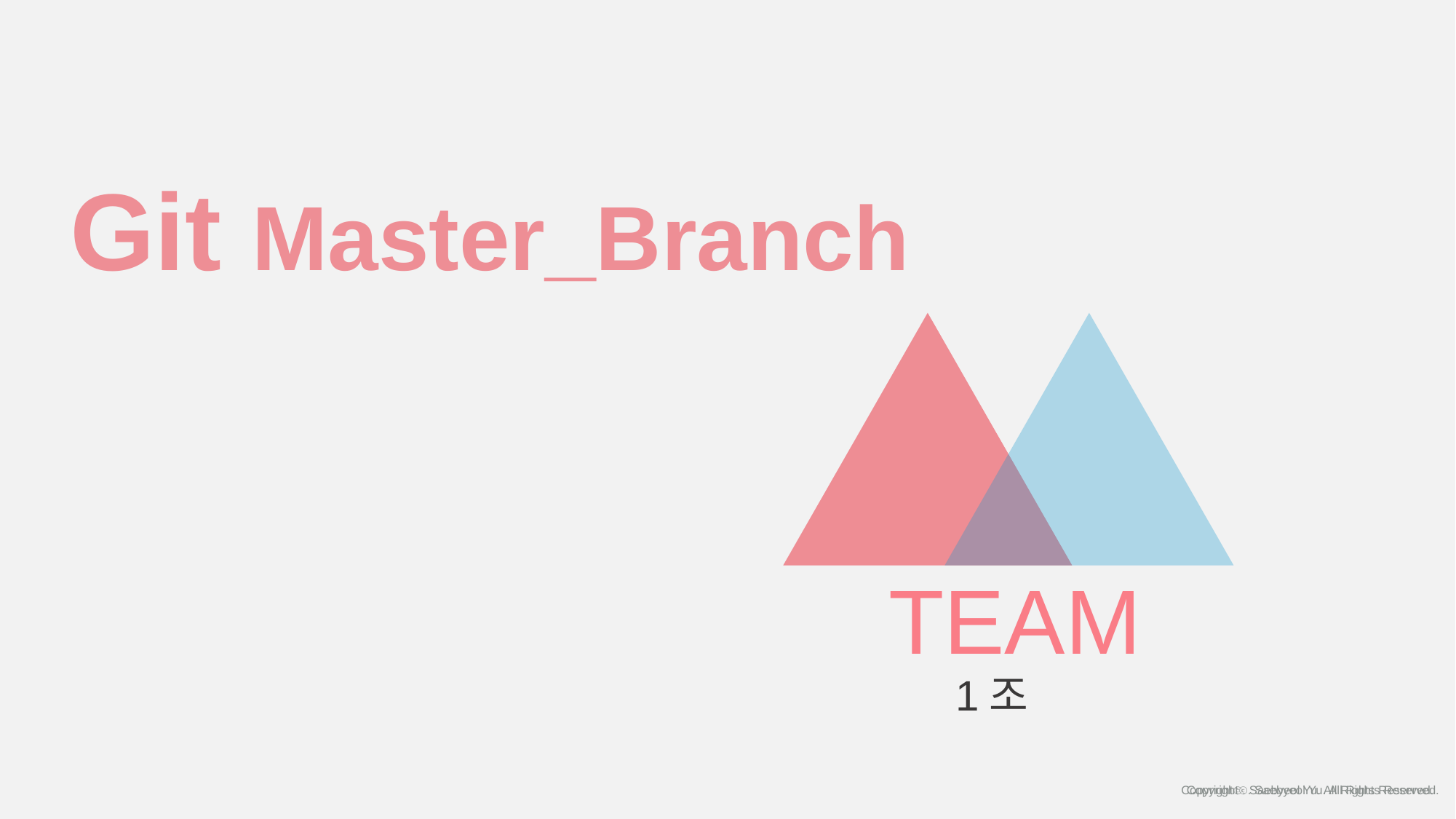

Git Master_Branch

TEAM
1조
Copyrightⓒ. Saebyeol Yu. All Rights Reserved.